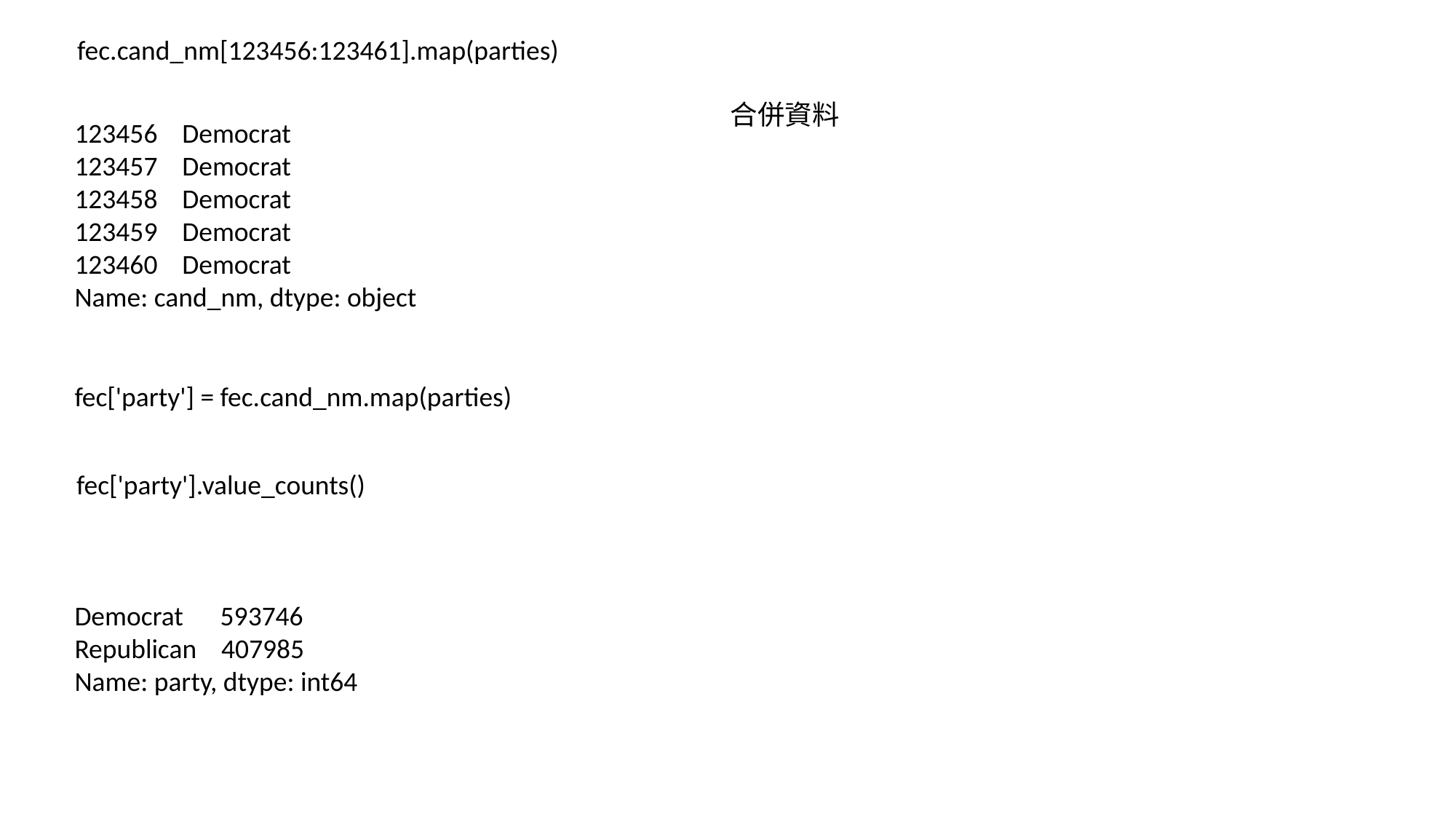

fec.cand_nm[123456:123461].map(parties)
合併資料
123456    Democrat
123457    Democrat
123458    Democrat
123459    Democrat
123460    Democrat
Name: cand_nm, dtype: object
fec['party'] = fec.cand_nm.map(parties)
fec['party'].value_counts()
Democrat      593746
Republican    407985
Name: party, dtype: int64